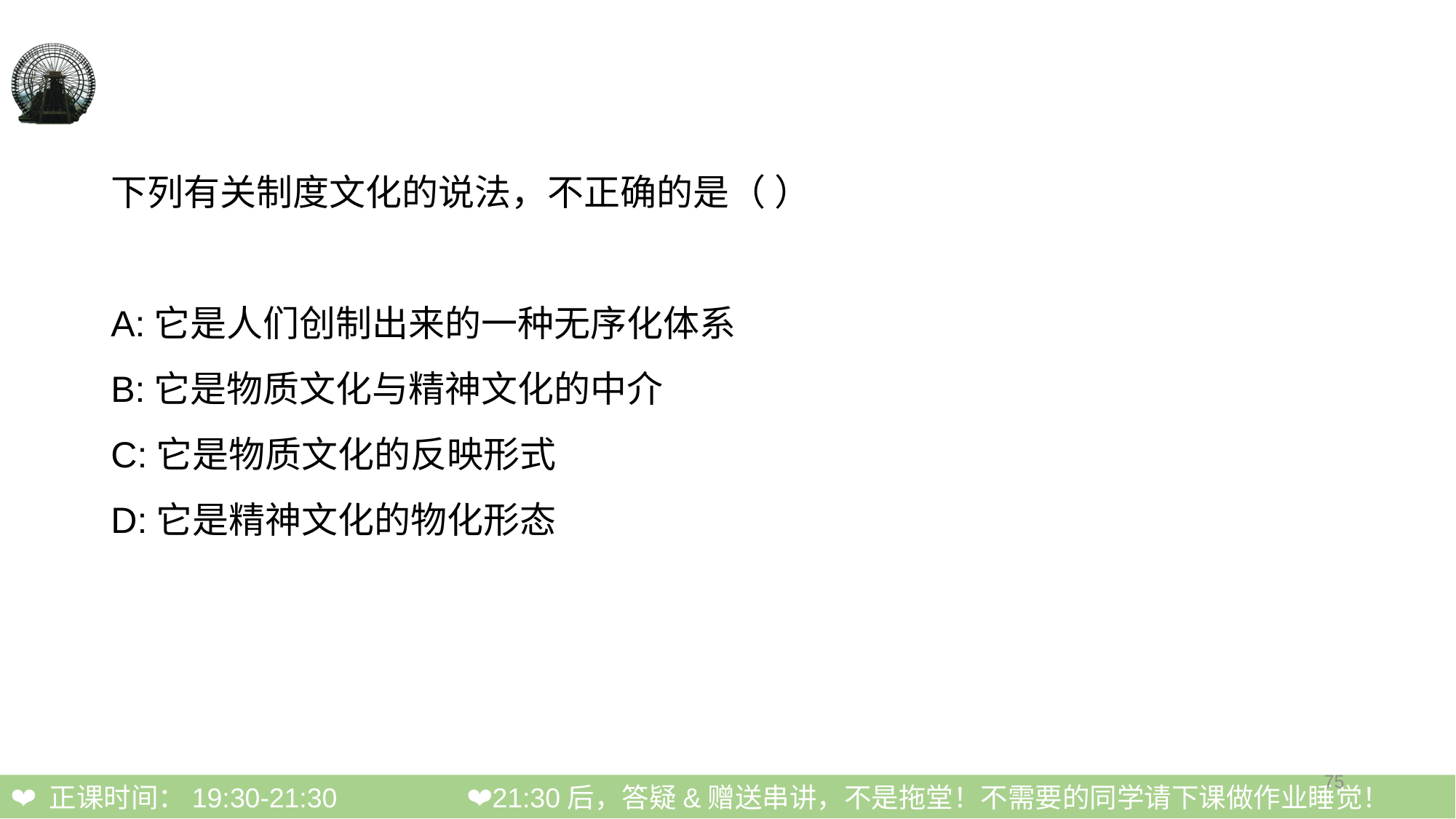

#
下列有关制度文化的说法，不正确的是（ ）

A:它是人们创制出来的一种无序化体系
B:它是物质文化与精神文化的中介
C:它是物质文化的反映形式
D:它是精神文化的物化形态

75